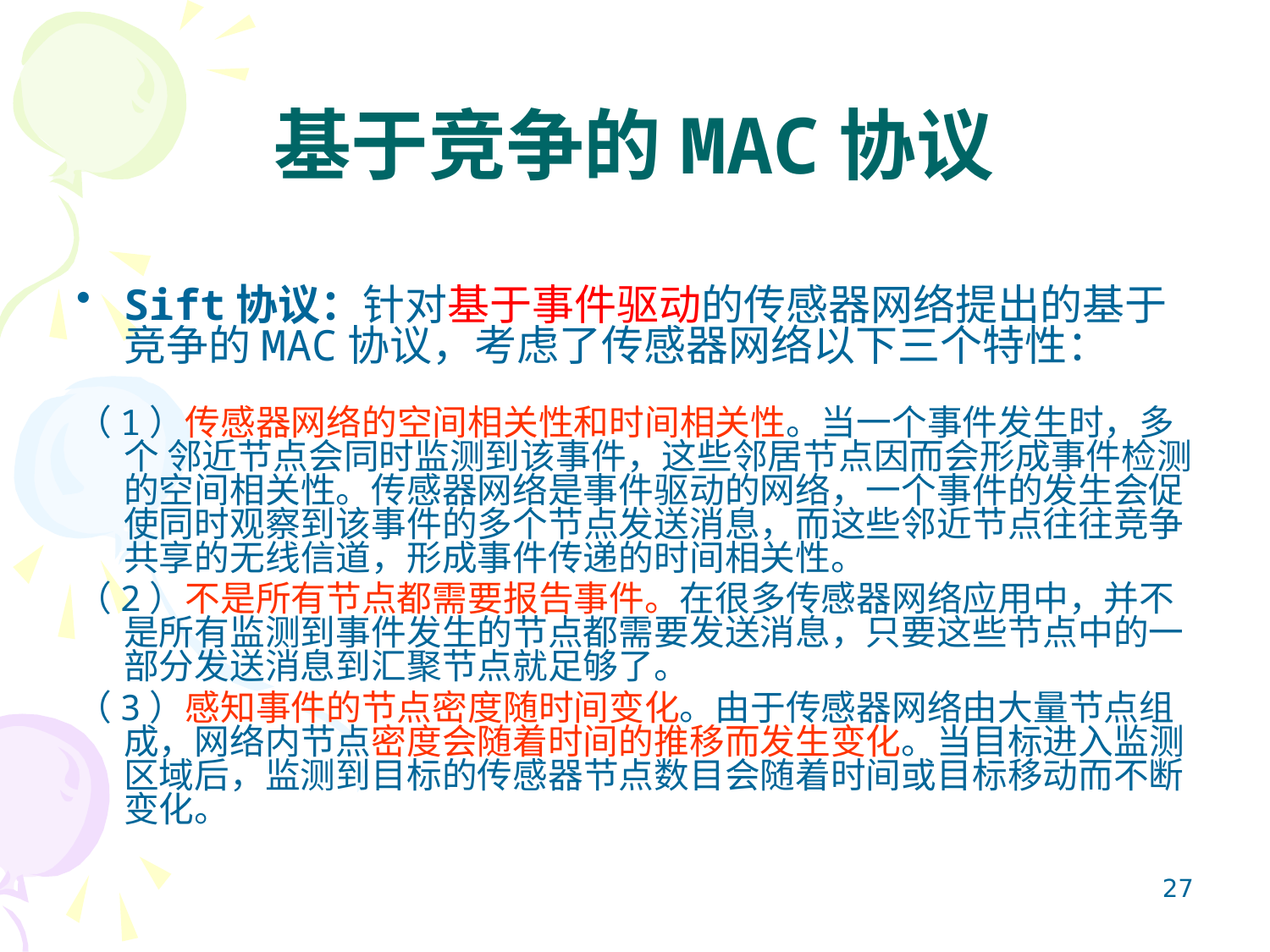

# 基于竞争的MAC协议

Sift协议：针对基于事件驱动的传感器网络提出的基于竞争的MAC协议，考虑了传感器网络以下三个特性：

（1）传感器网络的空间相关性和时间相关性。当一个事件发生时，多个 邻近节点会同时监测到该事件，这些邻居节点因而会形成事件检测的空间相关性。传感器网络是事件驱动的网络，一个事件的发生会促使同时观察到该事件的多个节点发送消息，而这些邻近节点往往竞争共享的无线信道，形成事件传递的时间相关性。
（2）不是所有节点都需要报告事件。在很多传感器网络应用中，并不是所有监测到事件发生的节点都需要发送消息，只要这些节点中的一部分发送消息到汇聚节点就足够了。
（3）感知事件的节点密度随时间变化。由于传感器网络由大量节点组成，网络内节点密度会随着时间的推移而发生变化。当目标进入监测区域后，监测到目标的传感器节点数目会随着时间或目标移动而不断变化。
27